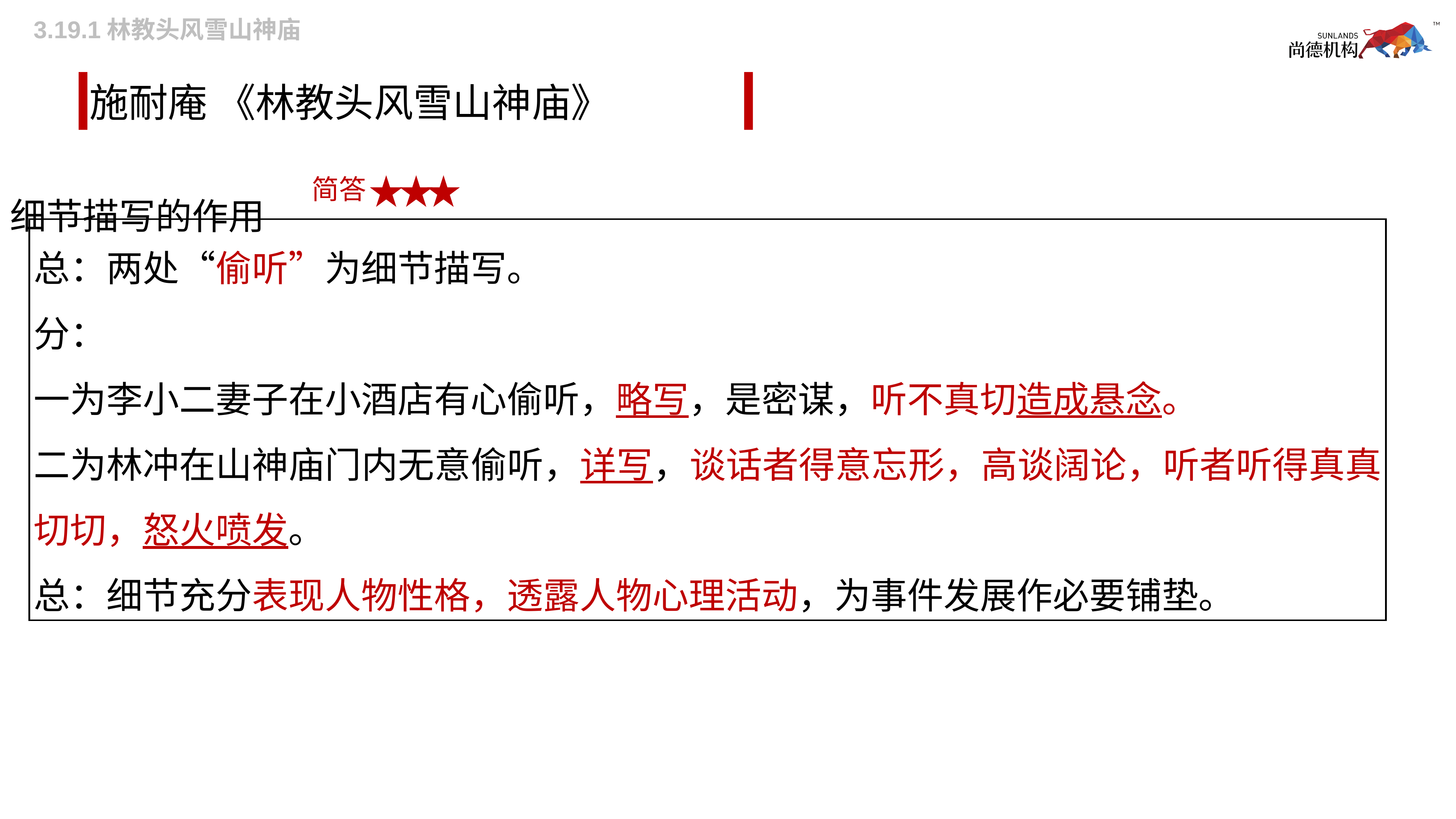

3.19.1林教头风雪山神庙
# 施耐庵 《林教头风雪山神庙》
细节描写的作用
简答

总：两处“偷听”为细节描写。
分：
一为李小二妻子在小酒店有心偷听，略写，是密谋，听不真切造成悬念。
二为林冲在山神庙门内无意偷听，详写，谈话者得意忘形，高谈阔论，听者听得真真切切，怒火喷发。
总：细节充分表现人物性格，透露人物心理活动，为事件发展作必要铺垫。